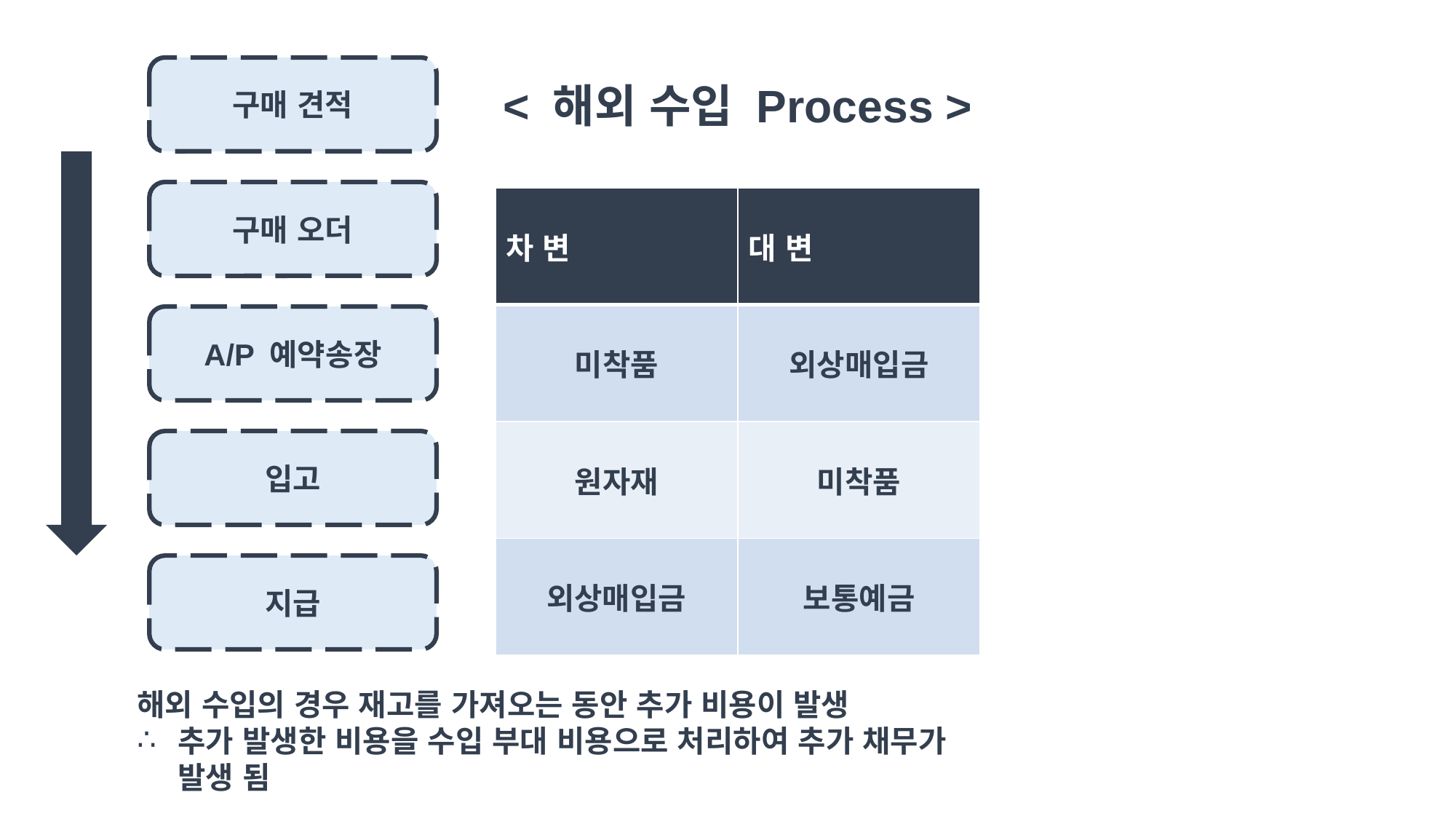

구매 견적
< 해외 수입 Process >

구매 오더
| 차 변 | 대 변 |
| --- | --- |
| 미착품 | 외상매입금 |
| 원자재 | 미착품 |
| 외상매입금 | 보통예금 |
A/P 예약송장
입고
지급
해외 수입의 경우 재고를 가져오는 동안 추가 비용이 발생
추가 발생한 비용을 수입 부대 비용으로 처리하여 추가 채무가 발생 됨